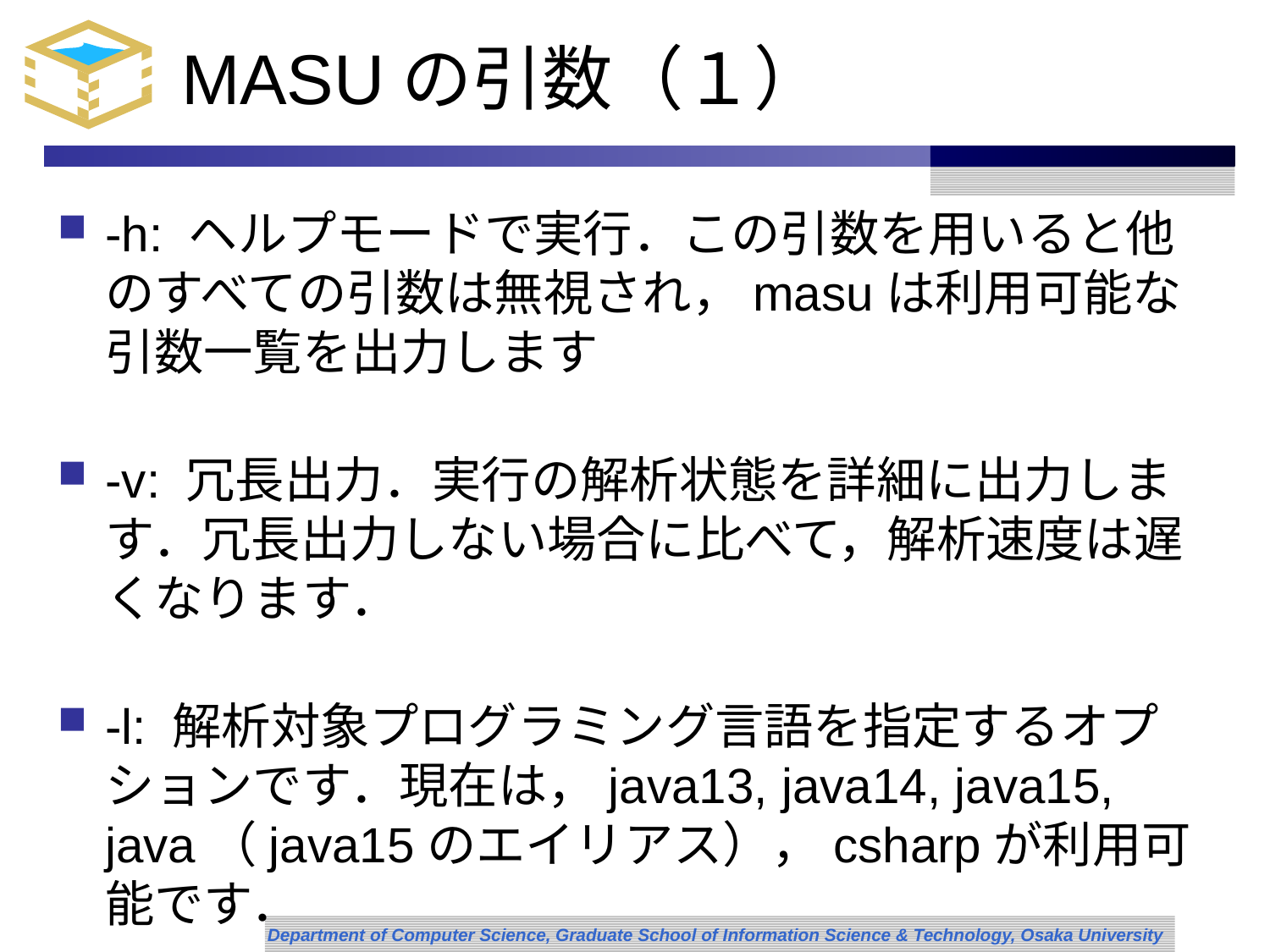

# MASUの引数（１）
-h: ヘルプモードで実行．この引数を用いると他のすべての引数は無視され，masuは利用可能な引数一覧を出力します

-v: 冗長出力．実行の解析状態を詳細に出力します．冗長出力しない場合に比べて，解析速度は遅くなります．

-l: 解析対象プログラミング言語を指定するオプションです．現在は，java13, java14, java15, java（java15のエイリアス），csharpが利用可能です．